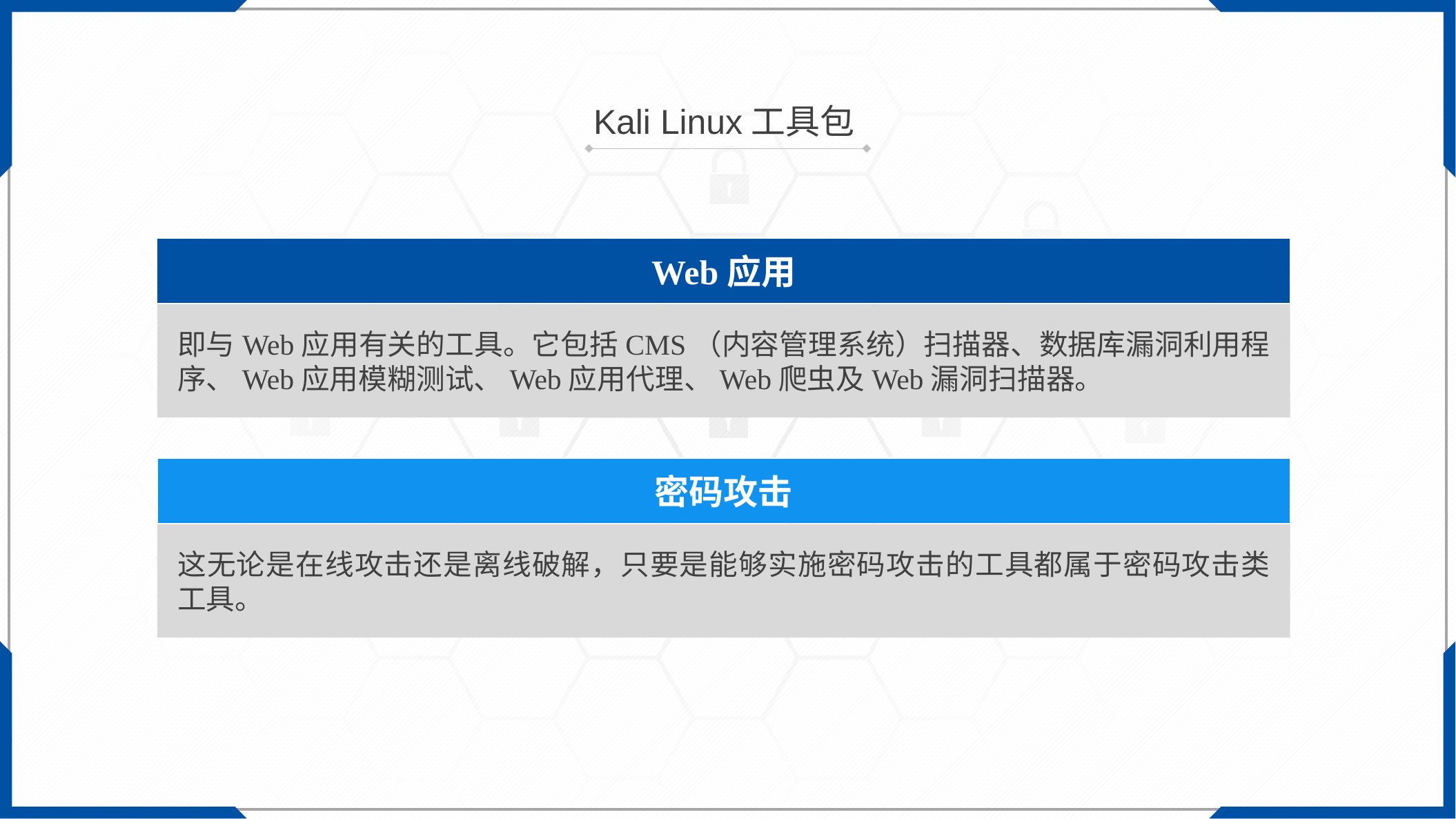

Kali Linux工具包
Web应用
即与Web应用有关的工具。它包括CMS（内容管理系统）扫描器、数据库漏洞利用程序、Web应用模糊测试、Web应用代理、Web爬虫及Web漏洞扫描器。
密码攻击
这无论是在线攻击还是离线破解，只要是能够实施密码攻击的工具都属于密码攻击类工具。